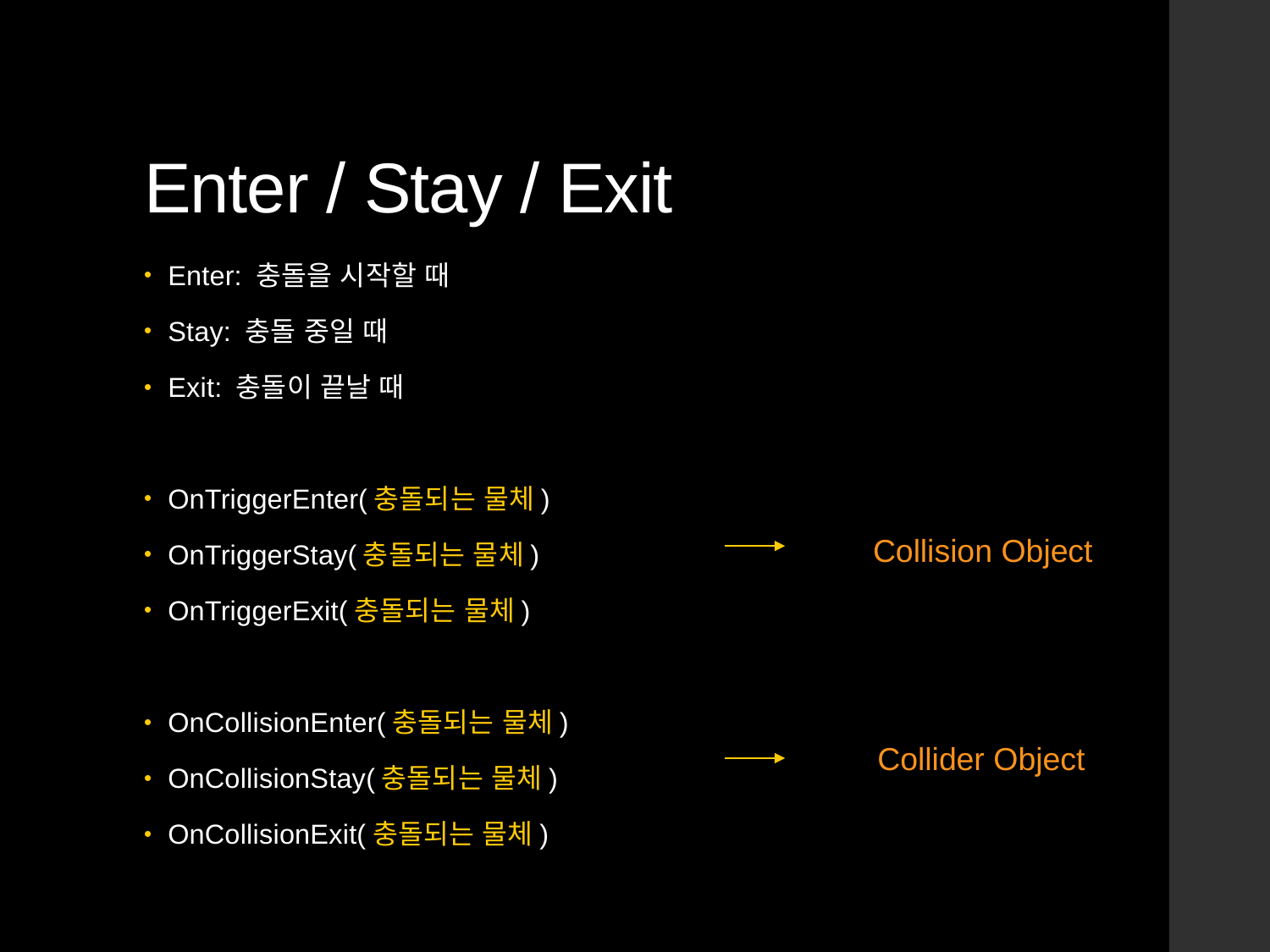

# Enter / Stay / Exit
Enter: 충돌을 시작할 때
Stay: 충돌 중일 때
Exit: 충돌이 끝날 때

OnTriggerEnter(충돌되는 물체)
OnTriggerStay(충돌되는 물체)
OnTriggerExit(충돌되는 물체)

OnCollisionEnter(충돌되는 물체)
OnCollisionStay(충돌되는 물체)
OnCollisionExit(충돌되는 물체)

Collision Object
Collider Object